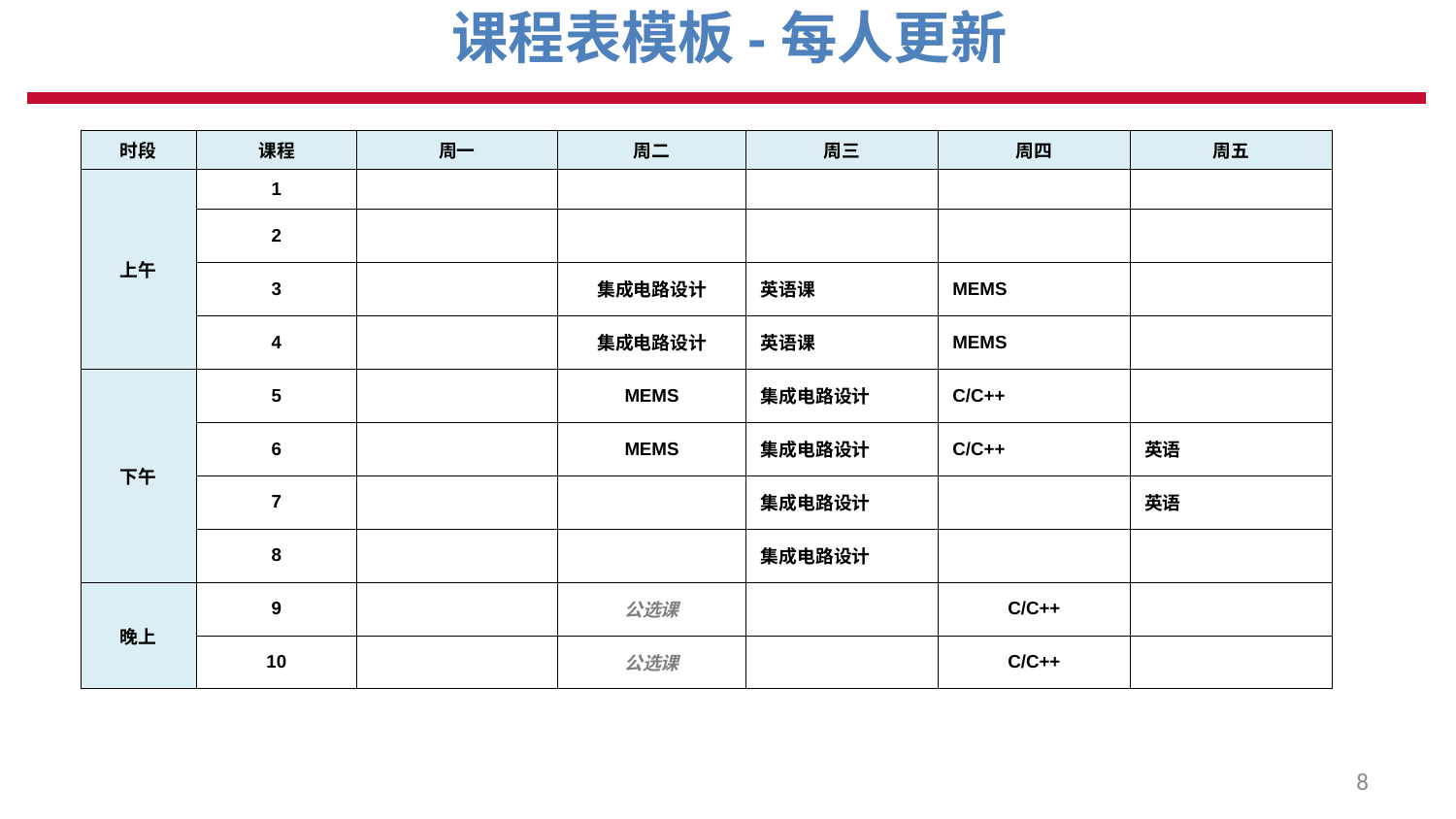

课程表模板-每人更新
| 时段 | 课程 | 周一 | 周二 | 周三 | 周四 | 周五 |
| --- | --- | --- | --- | --- | --- | --- |
| 上午 | 1 |  |  |  |  |  |
|  | 2 |  |  |  |  |  |
|  | 3 |  | 集成电路设计 | 英语课 | MEMS |  |
|  | 4 |  | 集成电路设计 | 英语课 | MEMS |  |
| 下午 | 5 |  | MEMS | 集成电路设计 | C/C++ |  |
|  | 6 |  | MEMS | 集成电路设计 | C/C++ | 英语 |
|  | 7 |  |  | 集成电路设计 |  | 英语 |
|  | 8 |  |  | 集成电路设计 |  |  |
| 晚上 | 9 |  | 公选课 |  | C/C++ |  |
|  | 10 |  | 公选课 |  | C/C++ |  |
8